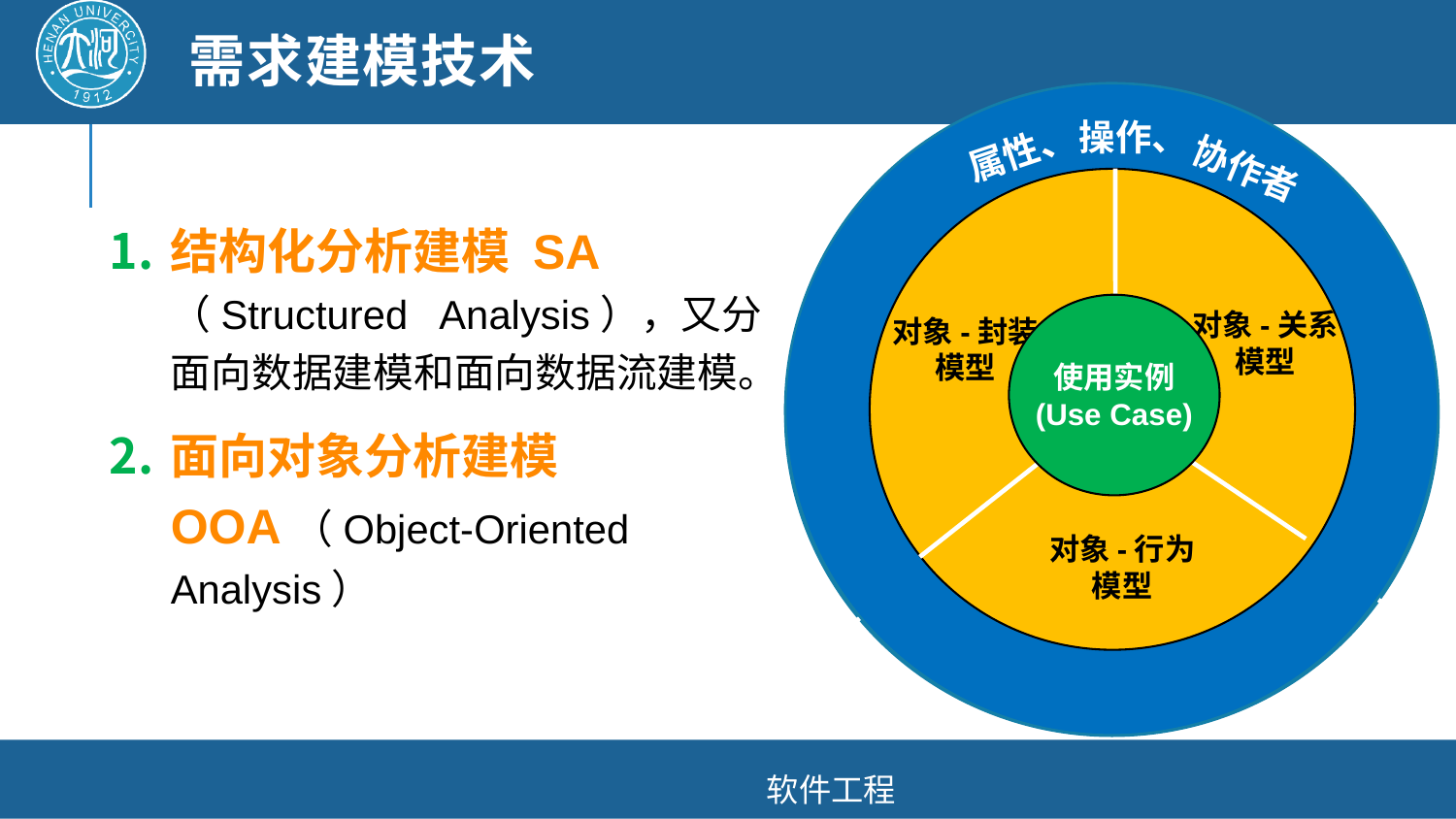

# 需求建模技术

操作、
属性、
协作者

使用实例
(Use Case)
对象-关系
模型
对象-封装
模型

对象-行为
模型

数

据
加
数据流图
  (DFD)
数据字典
（DD）
对
象
E-R图
工
说
说
 明
明

状态变迁图
(STD图)
结构化分析建模 SA （Structured   Analysis），又分面向数据建模和面向数据流建模。
面向对象分析建模OOA（Object-Oriented Analysis）

软件工程
31